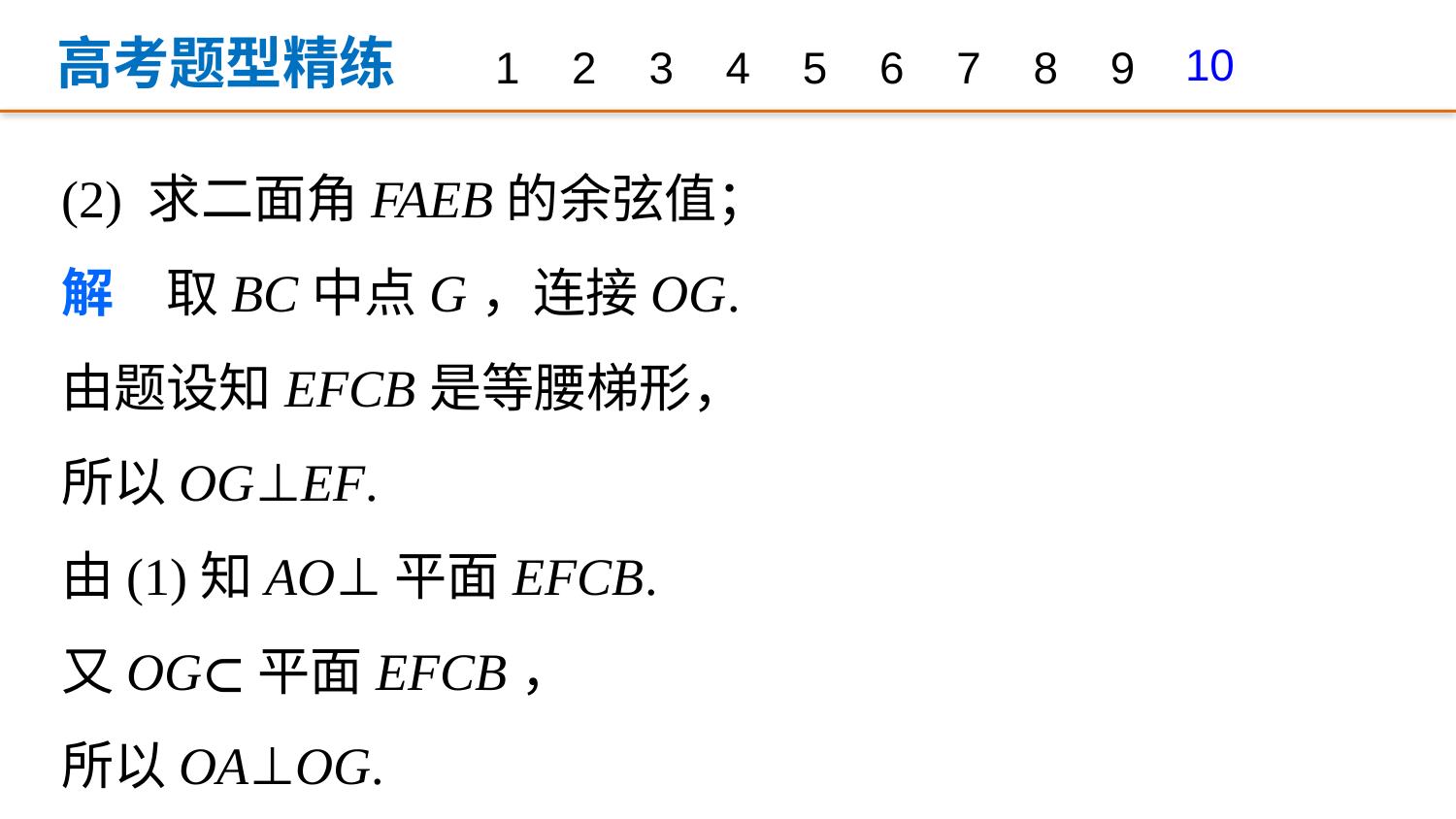

高考题型精练
1
2
3
4
5
6
7
8
9
10
(2) 求二面角FAEB的余弦值；
解　取BC中点G，连接OG.
由题设知EFCB是等腰梯形，
所以OG⊥EF.
由(1)知AO⊥平面EFCB.
又OG⊂平面EFCB，
所以OA⊥OG.